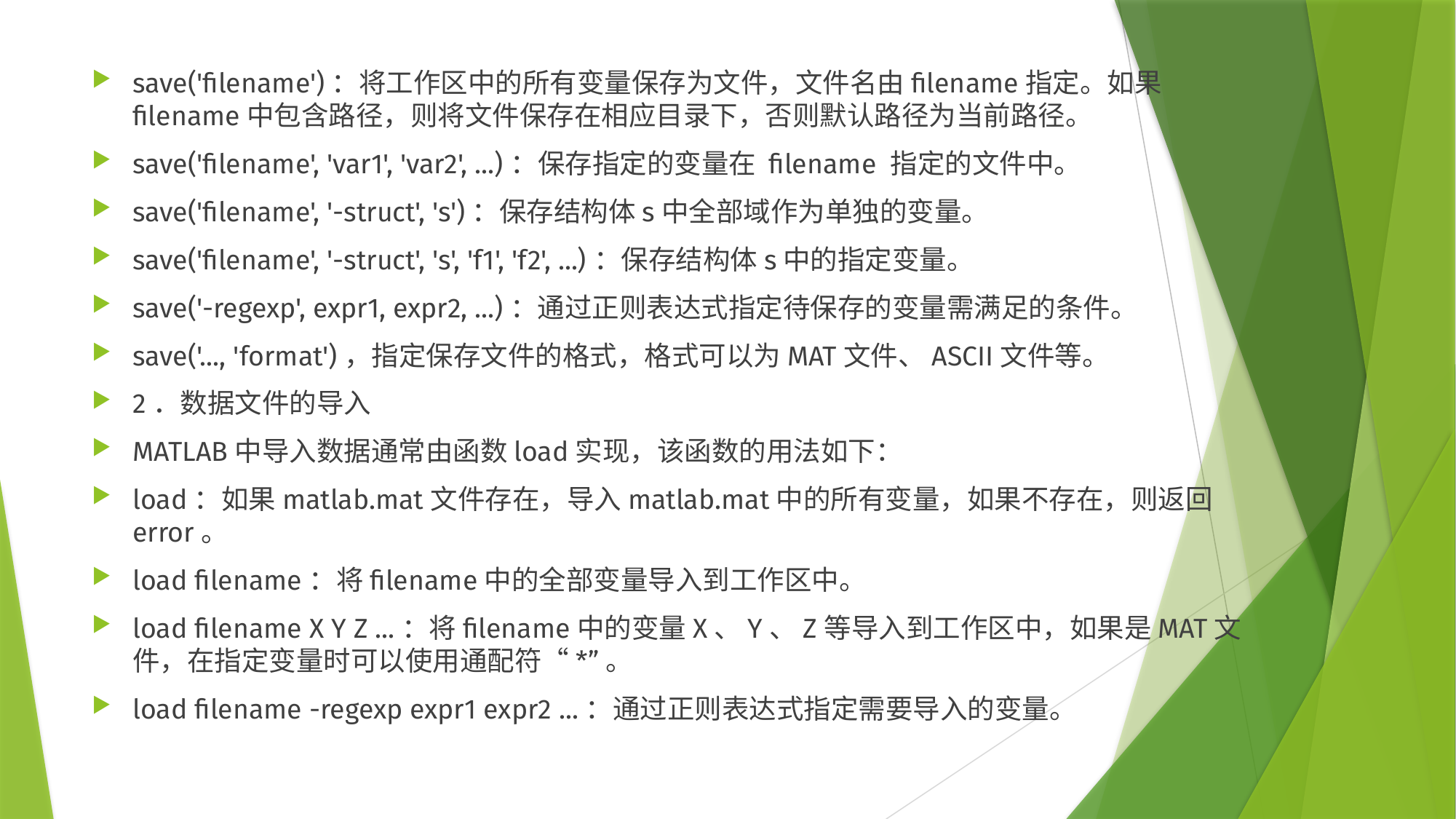

save('filename')：将工作区中的所有变量保存为文件，文件名由filename指定。如果filename中包含路径，则将文件保存在相应目录下，否则默认路径为当前路径。
save('filename', 'var1', 'var2', ...)：保存指定的变量在 filename 指定的文件中。
save('filename', '-struct', 's')：保存结构体s中全部域作为单独的变量。
save('filename', '-struct', 's', 'f1', 'f2', ...)：保存结构体s中的指定变量。
save('-regexp', expr1, expr2, ...)：通过正则表达式指定待保存的变量需满足的条件。
save('..., 'format')，指定保存文件的格式，格式可以为MAT文件、ASCII文件等。
2．数据文件的导入
MATLAB中导入数据通常由函数load实现，该函数的用法如下：
load：如果matlab.mat文件存在，导入matlab.mat中的所有变量，如果不存在，则返回error。
load filename：将filename中的全部变量导入到工作区中。
load filename X Y Z ...：将filename中的变量X、Y、Z等导入到工作区中，如果是MAT文件，在指定变量时可以使用通配符“*”。
load filename -regexp expr1 expr2 ...：通过正则表达式指定需要导入的变量。